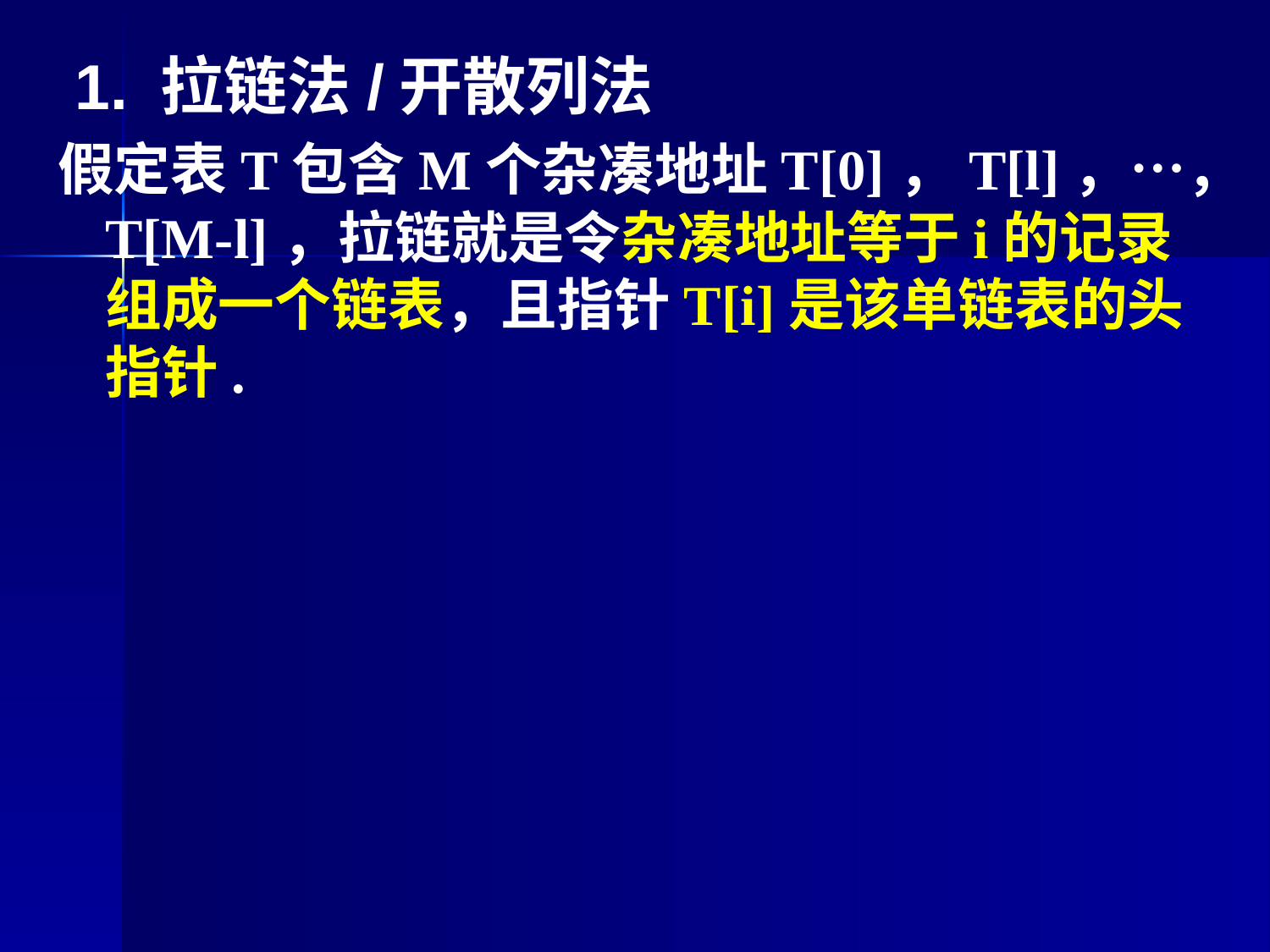

1. 拉链法/开散列法
假定表T包含M个杂凑地址T[0]，T[l]，…，T[M-l]，拉链就是令杂凑地址等于i的记录组成一个链表，且指针T[i]是该单链表的头指针.